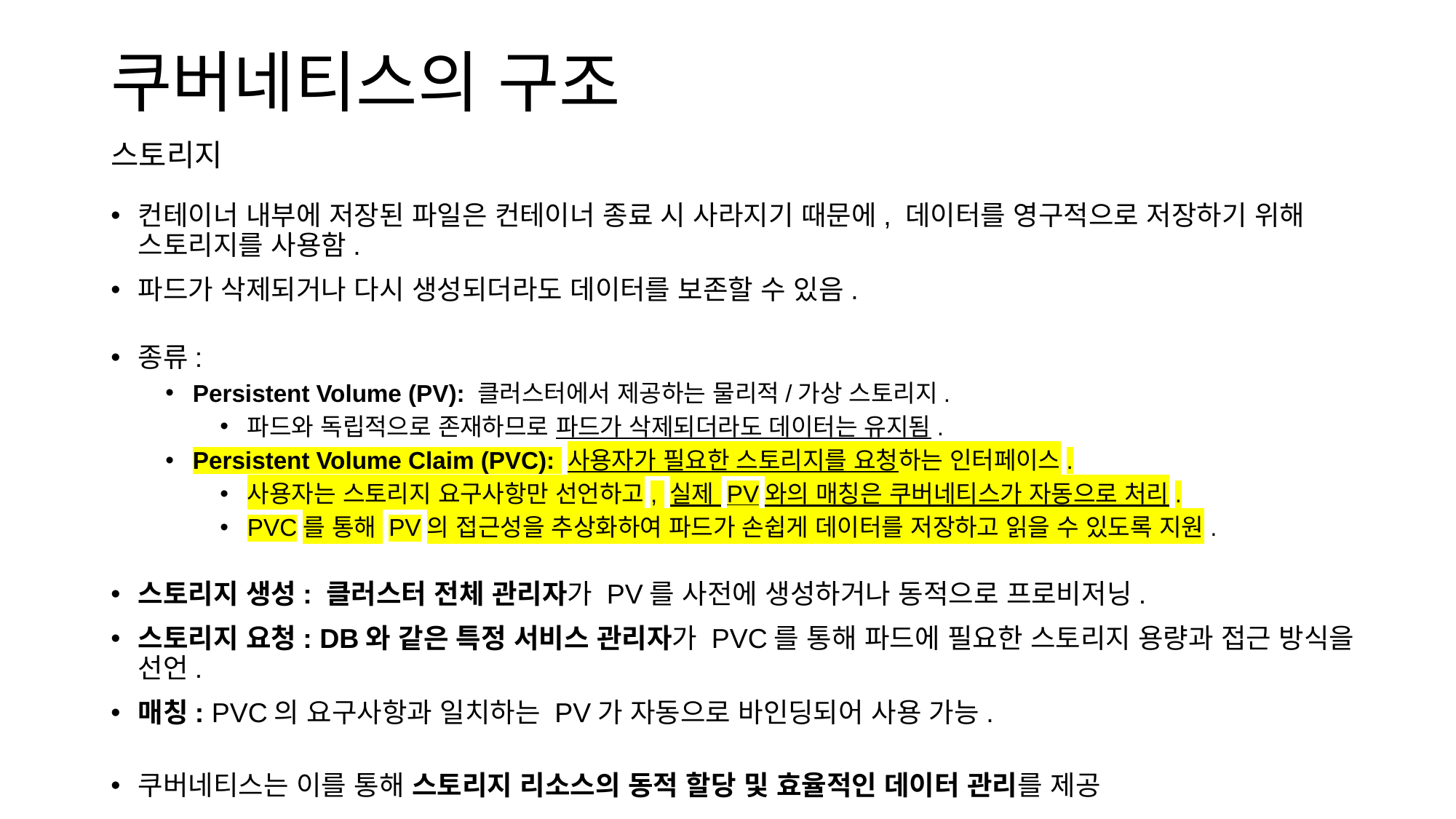

쿠버네티스의 구조
스토리지
컨테이너 내부에 저장된 파일은 컨테이너 종료 시 사라지기 때문에, 데이터를 영구적으로 저장하기 위해 스토리지를 사용함.
파드가 삭제되거나 다시 생성되더라도 데이터를 보존할 수 있음.

종류:
Persistent Volume (PV): 클러스터에서 제공하는 물리적/가상 스토리지.
파드와 독립적으로 존재하므로 파드가 삭제되더라도 데이터는 유지됨.
Persistent Volume Claim (PVC): 사용자가 필요한 스토리지를 요청하는 인터페이스.
사용자는 스토리지 요구사항만 선언하고, 실제 PV와의 매칭은 쿠버네티스가 자동으로 처리.
PVC를 통해 PV의 접근성을 추상화하여 파드가 손쉽게 데이터를 저장하고 읽을 수 있도록 지원.

스토리지 생성: 클러스터 전체 관리자가 PV를 사전에 생성하거나 동적으로 프로비저닝.
스토리지 요청: DB와 같은 특정 서비스 관리자가 PVC를 통해 파드에 필요한 스토리지 용량과 접근 방식을 선언.
매칭: PVC의 요구사항과 일치하는 PV가 자동으로 바인딩되어 사용 가능.

쿠버네티스는 이를 통해 스토리지 리소스의 동적 할당 및 효율적인 데이터 관리를 제공